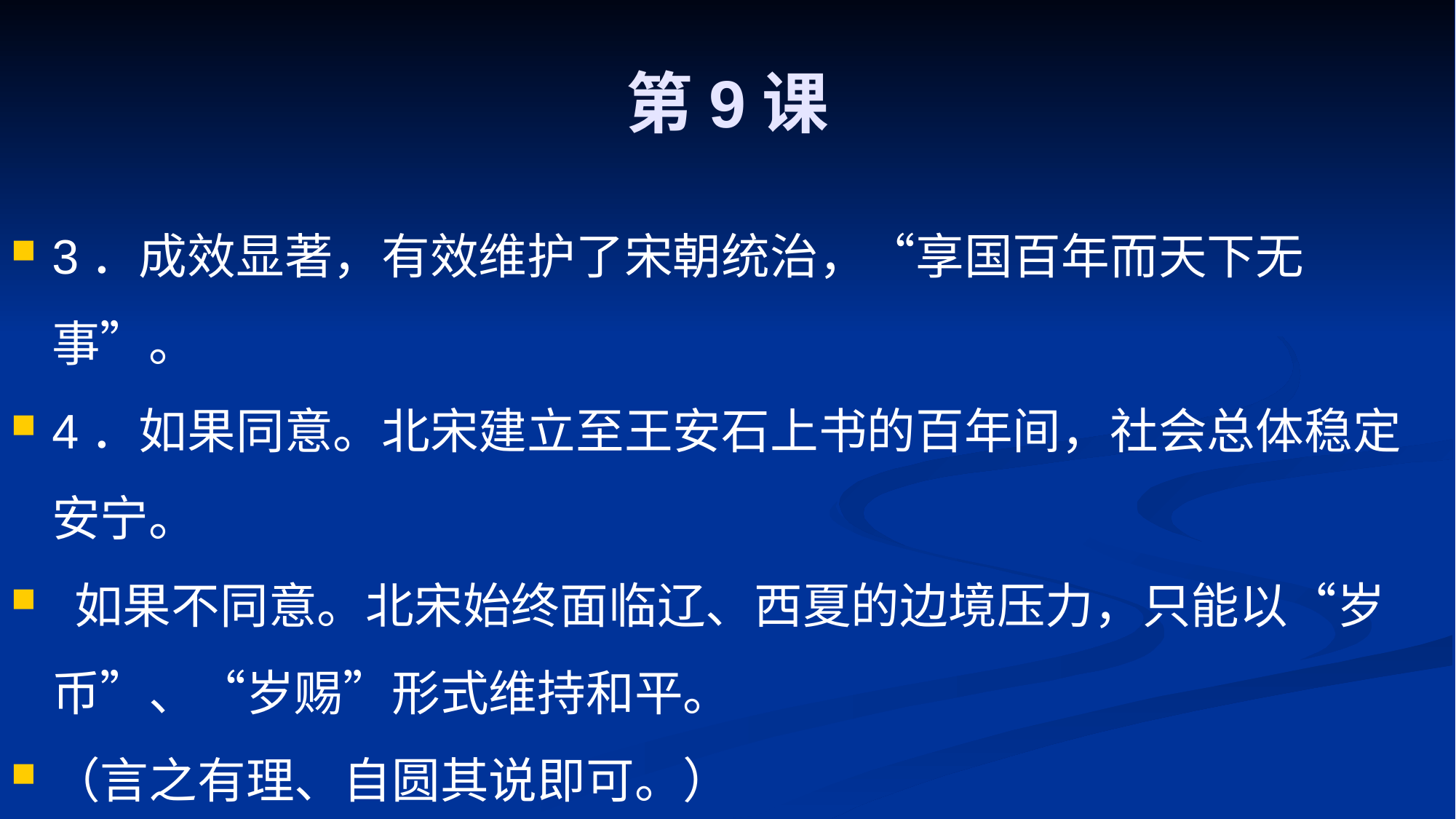

# 第9课
3．成效显著，有效维护了宋朝统治，“享国百年而天下无事”。
4．如果同意。北宋建立至王安石上书的百年间，社会总体稳定安宁。
 如果不同意。北宋始终面临辽、西夏的边境压力，只能以“岁币”、“岁赐”形式维持和平。
（言之有理、自圆其说即可。）